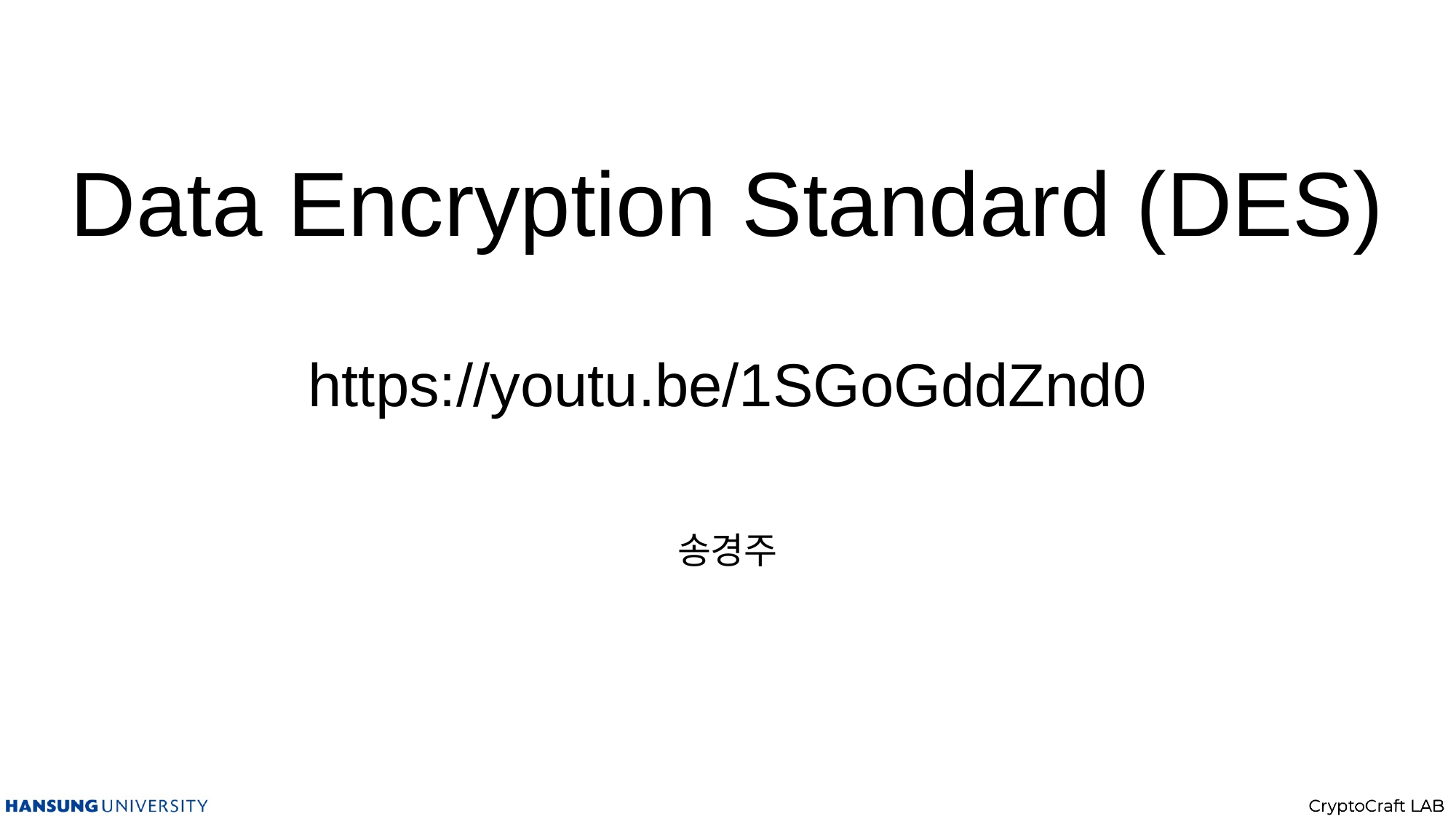

# Data Encryption Standard (DES) https://youtu.be/1SGoGddZnd0
송경주